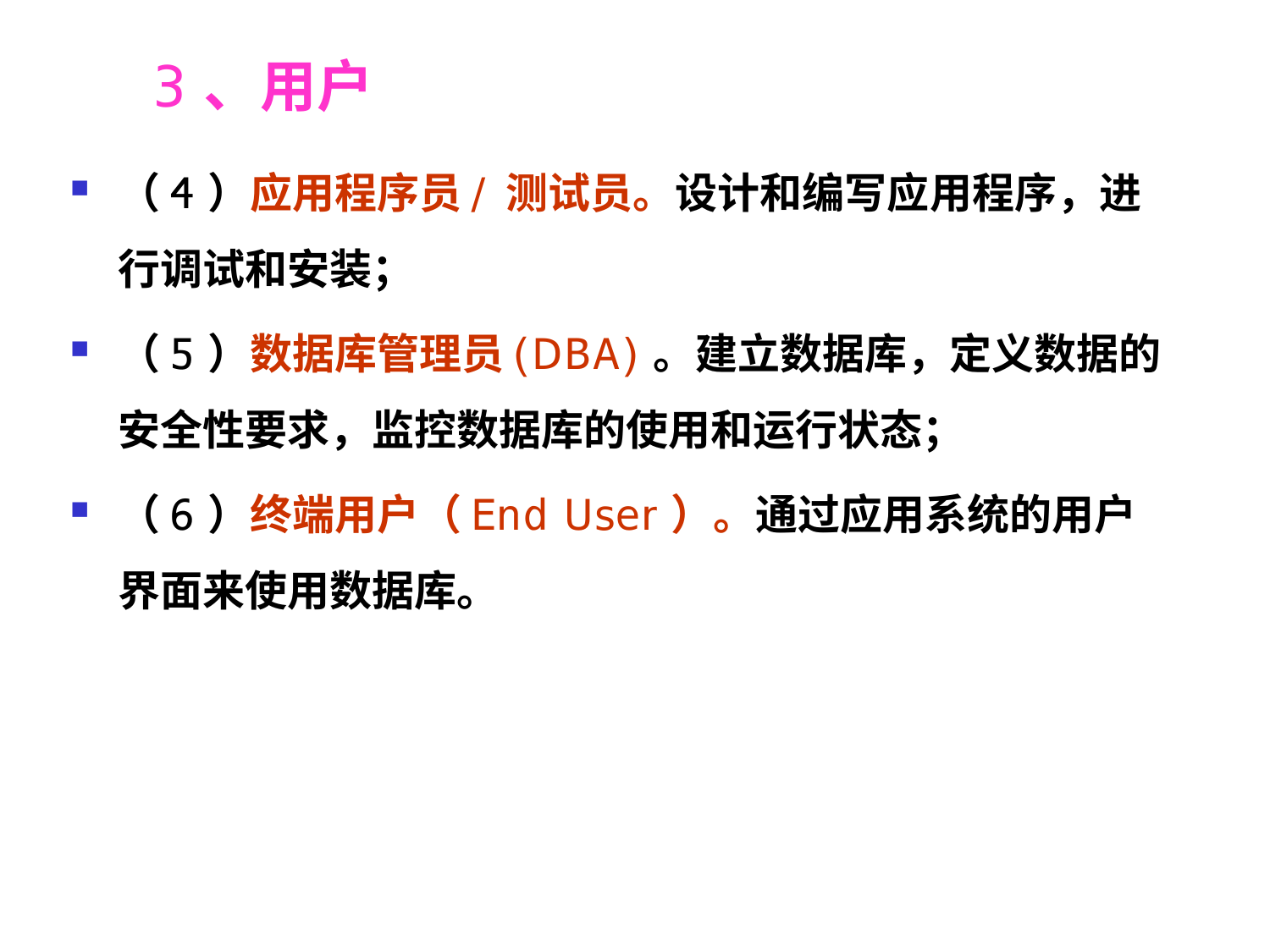

3、用户
（4）应用程序员/测试员。设计和编写应用程序，进行调试和安装；
（5）数据库管理员(DBA)。建立数据库，定义数据的安全性要求，监控数据库的使用和运行状态；
（6）终端用户（End User）。通过应用系统的用户界面来使用数据库。